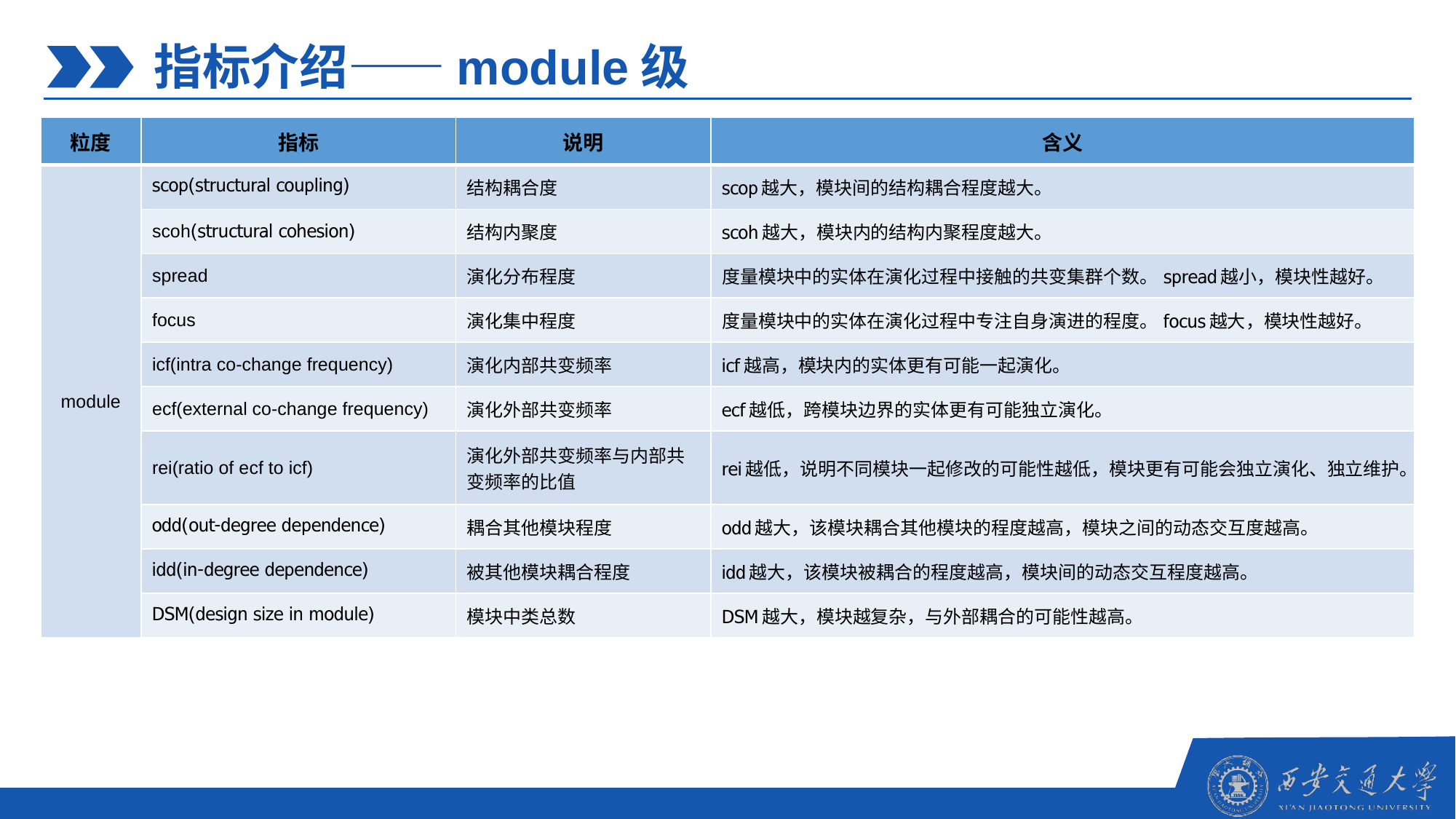

指标介绍——module级

| 粒度 | 指标 | 说明 | 含义 |
| --- | --- | --- | --- |
| module | scop(structural coupling) | 结构耦合度 | scop越大，模块间的结构耦合程度越大。 |
|  | scoh(structural cohesion) | 结构内聚度 | scoh越大，模块内的结构内聚程度越大。 |
|  | spread | 演化分布程度 | 度量模块中的实体在演化过程中接触的共变集群个数。spread越小，模块性越好。 |
|  | focus | 演化集中程度 | 度量模块中的实体在演化过程中专注自身演进的程度。focus越大，模块性越好。 |
|  | icf(intra co-change frequency) | 演化内部共变频率 | icf越高，模块内的实体更有可能一起演化。 |
|  | ecf(external co-change frequency) | 演化外部共变频率 | ecf越低，跨模块边界的实体更有可能独立演化。 |
|  | rei(ratio of ecf to icf) | 演化外部共变频率与内部共变频率的比值 | rei越低，说明不同模块一起修改的可能性越低，模块更有可能会独立演化、独立维护。 |
|  | odd(out-degree dependence) | 耦合其他模块程度 | odd越大，该模块耦合其他模块的程度越高，模块之间的动态交互度越高。 |
|  | idd(in-degree dependence) | 被其他模块耦合程度 | idd越大，该模块被耦合的程度越高，模块间的动态交互程度越高。 |
|  | DSM(design size in module) | 模块中类总数 | DSM越大，模块越复杂，与外部耦合的可能性越高。 |